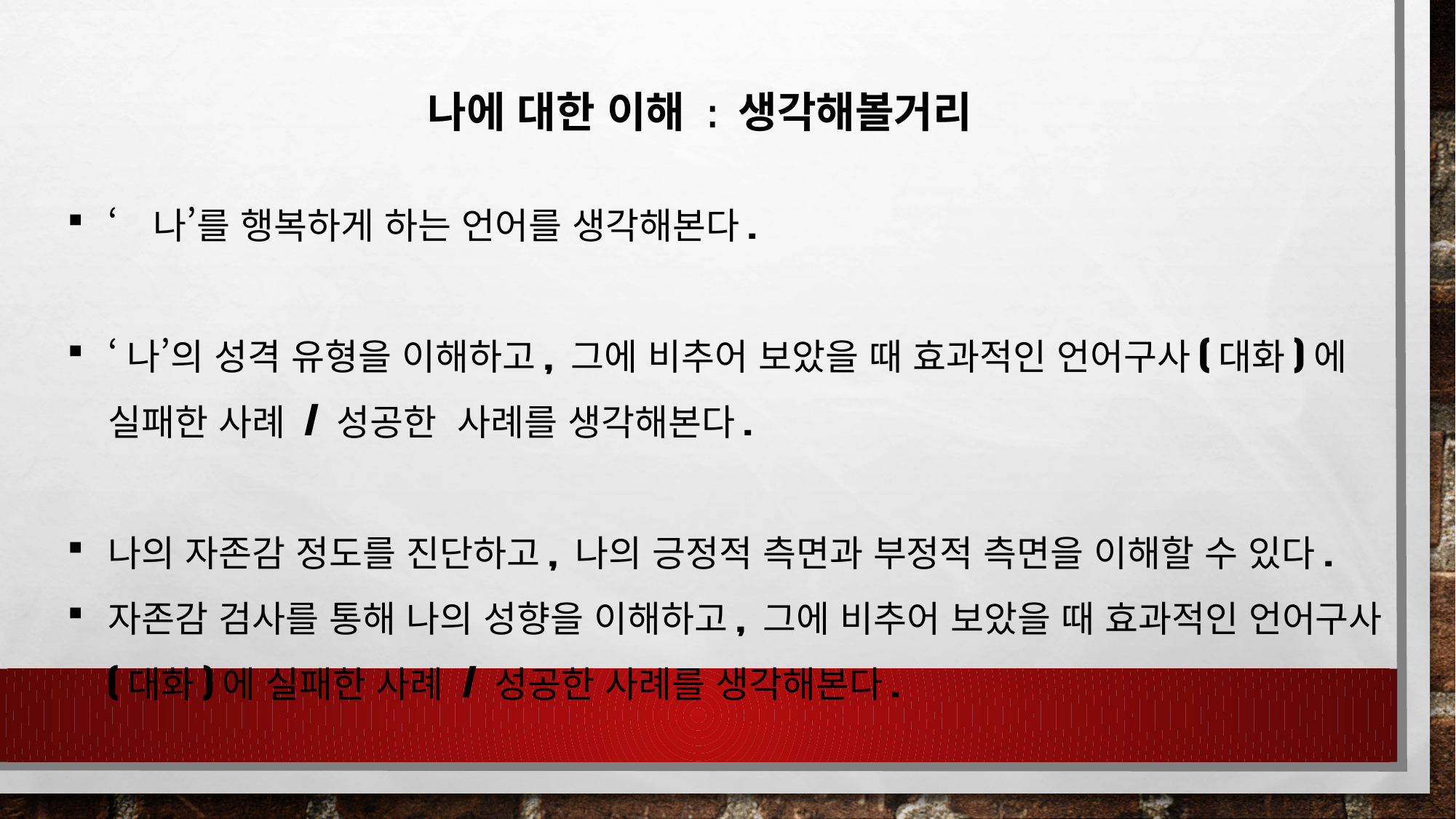

나에 대한 이해 : 생각해볼거리
‘나’를 행복하게 하는 언어를 생각해본다.

‘나’의 성격 유형을 이해하고, 그에 비추어 보았을 때 효과적인 언어구사(대화)에 실패한 사례 / 성공한  사례를 생각해본다.

나의 자존감 정도를 진단하고, 나의 긍정적 측면과 부정적 측면을 이해할 수 있다.
자존감 검사를 통해 나의 성향을 이해하고, 그에 비추어 보았을 때 효과적인 언어구사(대화)에 실패한 사례 / 성공한 사례를 생각해본다.